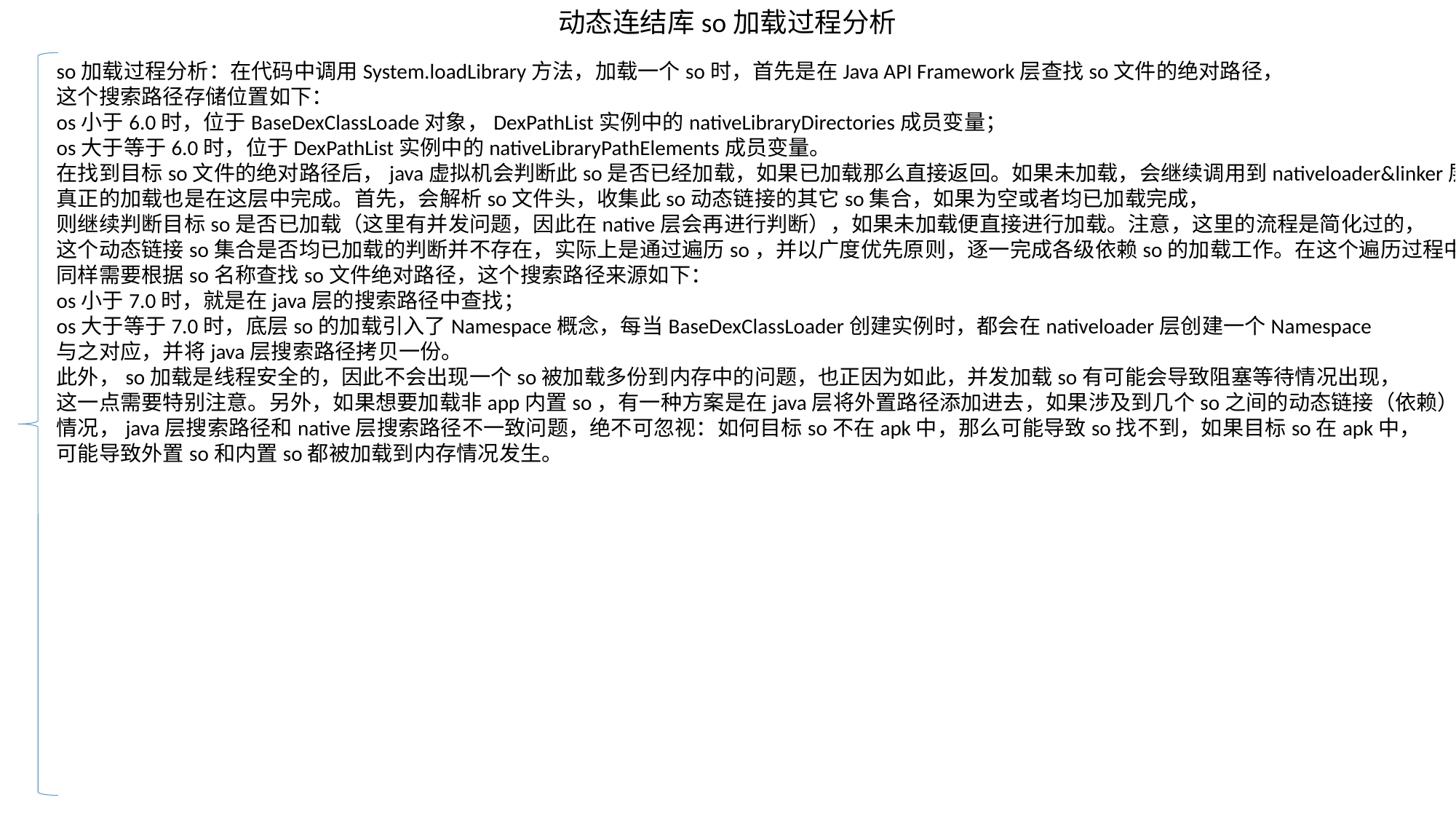

动态连结库so加载过程分析

so加载过程分析：在代码中调用System.loadLibrary方法，加载一个so时，首先是在Java API Framework层查找so文件的绝对路径，
这个搜索路径存储位置如下：
os小于6.0时，位于BaseDexClassLoade对象，DexPathList实例中的nativeLibraryDirectories成员变量；
os大于等于6.0时，位于DexPathList实例中的nativeLibraryPathElements成员变量。
在找到目标so文件的绝对路径后，java虚拟机会判断此so是否已经加载，如果已加载那么直接返回。如果未加载，会继续调用到nativeloader&linker层，
真正的加载也是在这层中完成。首先，会解析so文件头，收集此so动态链接的其它so集合，如果为空或者均已加载完成，
则继续判断目标so是否已加载（这里有并发问题，因此在native层会再进行判断），如果未加载便直接进行加载。注意，这里的流程是简化过的，
这个动态链接so集合是否均已加载的判断并不存在，实际上是通过遍历so，并以广度优先原则，逐一完成各级依赖so的加载工作。在这个遍历过程中，
同样需要根据so名称查找so文件绝对路径，这个搜索路径来源如下：
os小于7.0时，就是在java层的搜索路径中查找；
os大于等于7.0时，底层so的加载引入了Namespace概念，每当BaseDexClassLoader创建实例时，都会在nativeloader层创建一个Namespace
与之对应，并将java层搜索路径拷贝一份。
此外，so加载是线程安全的，因此不会出现一个so被加载多份到内存中的问题，也正因为如此，并发加载so有可能会导致阻塞等待情况出现，
这一点需要特别注意。另外，如果想要加载非app内置so，有一种方案是在java层将外置路径添加进去，如果涉及到几个so之间的动态链接（依赖）
情况，java层搜索路径和native层搜索路径不一致问题，绝不可忽视：如何目标so不在apk中，那么可能导致so找不到，如果目标so在apk中，
可能导致外置so和内置so都被加载到内存情况发生。